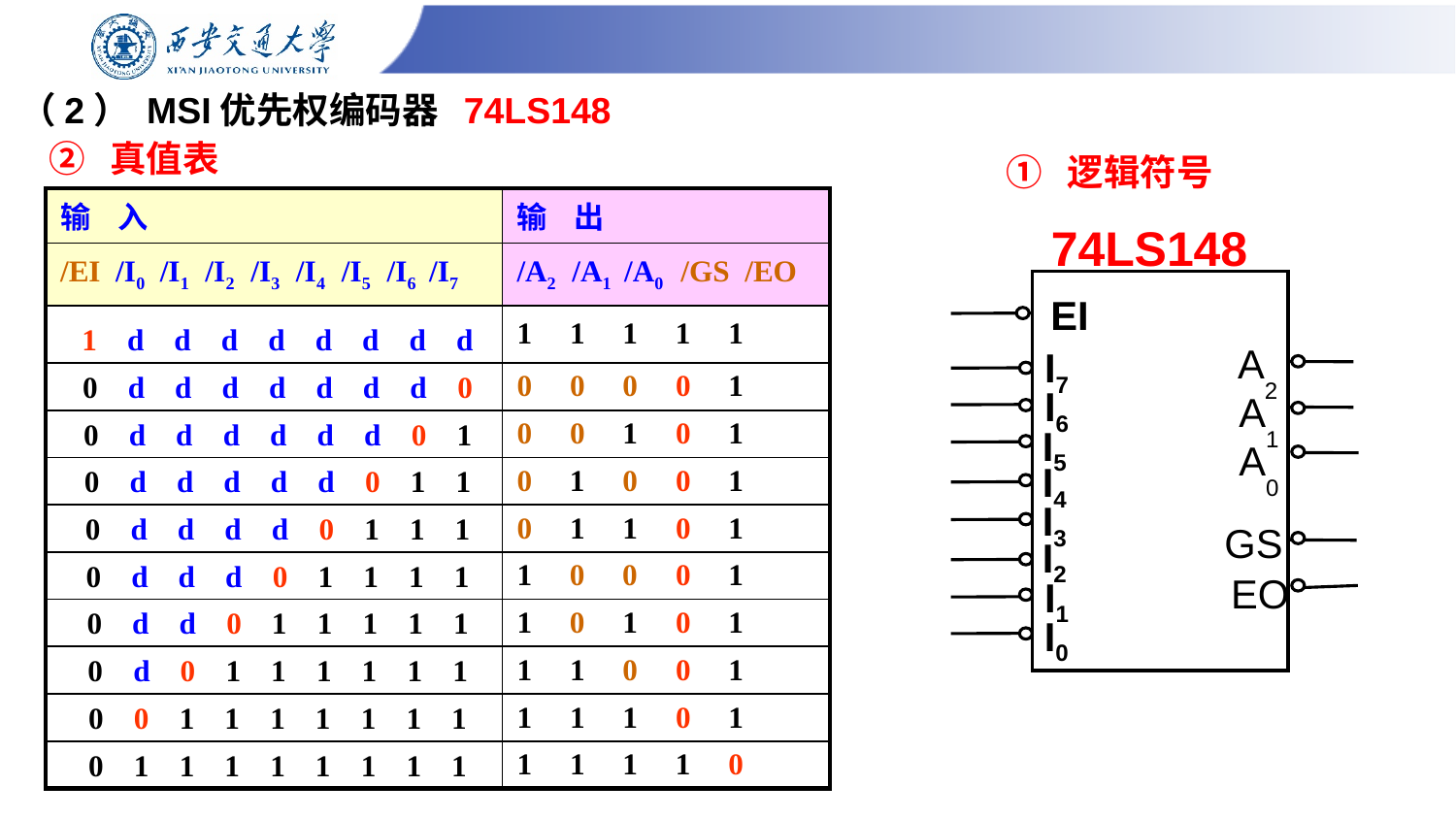

（2） MSI优先权编码器  74LS148
# ②  真值表
①  逻辑符号
| 输 入 | 输 出 |
| --- | --- |
| /EI /I0 /I1 /I2 /I3 /I4 /I5 /I6 /I7 | /A2 /A1 /A0 /GS /EO |
| 1 d d d d d d d d | 1 1 1 1 1 |
| 0 d d d d d d d 0 | 0 0 0 0 1 |
| 0 d d d d d d 0 1 | 0 0 1 0 1 |
| 0 d d d d d 0 1 1 | 0 1 0 0 1 |
| 0 d d d d 0 1 1 1 | 0 1 1 0 1 |
| 0 d d d 0 1 1 1 1 | 1 0 0 0 1 |
| 0 d d 0 1 1 1 1 1 | 1 0 1 0 1 |
| 0 d 0 1 1 1 1 1 1 | 1 1 0 0 1 |
| 0 0 1 1 1 1 1 1 1 | 1 1 1 0 1 |
| 0 1 1 1 1 1 1 1 1 | 1 1 1 1 0 |
74LS148

EI

A2
I7

I6
A1

I5
A0

I4

I3
GS

I2

EO
I1

I0